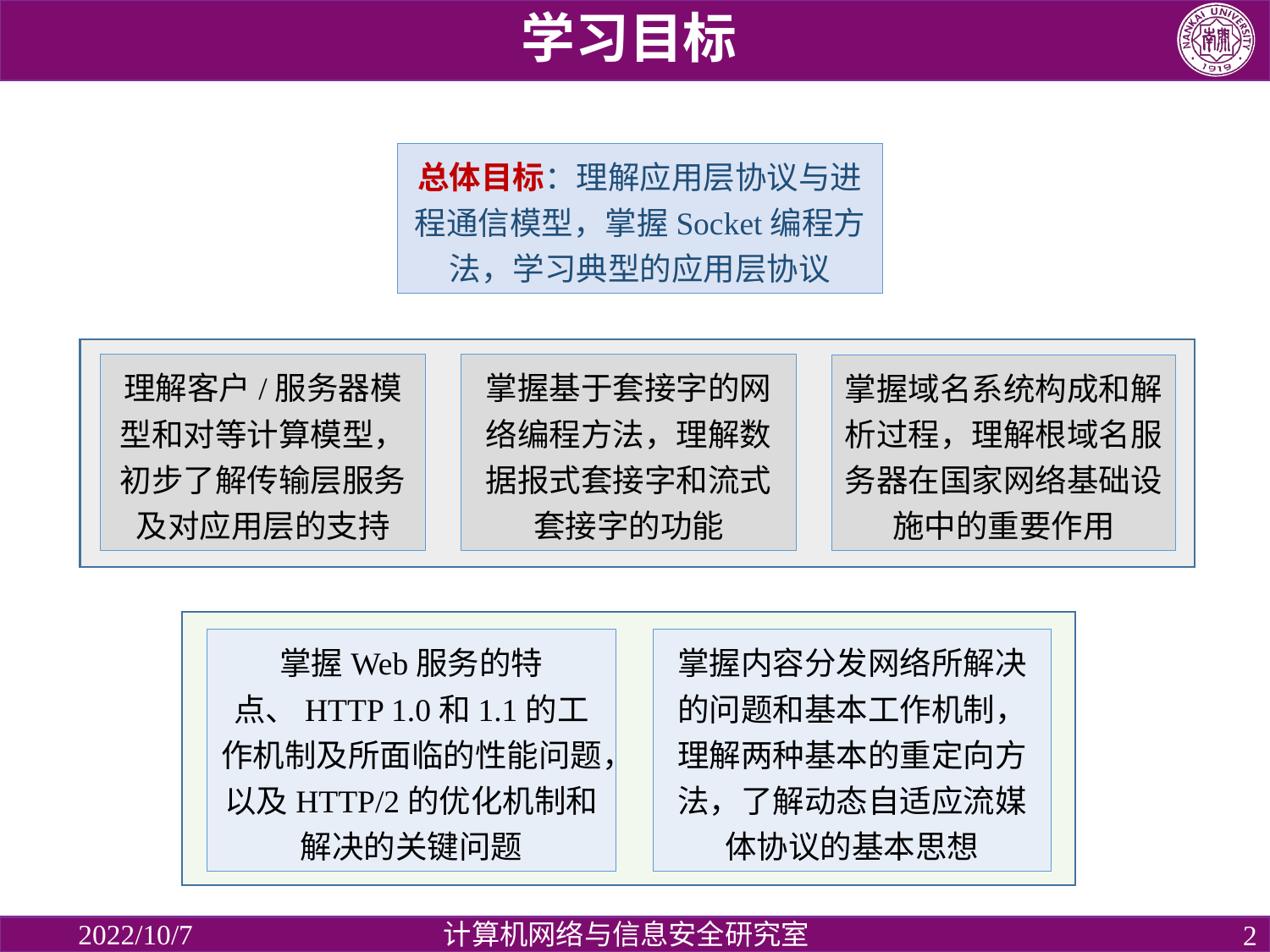

学习目标
总体目标：理解应用层协议与进程通信模型，掌握Socket编程方法，学习典型的应用层协议

掌握基于套接字的网络编程方法，理解数据报式套接字和流式套接字的功能
理解客户/服务器模型和对等计算模型，初步了解传输层服务及对应用层的支持
掌握域名系统构成和解析过程，理解根域名服务器在国家网络基础设施中的重要作用

掌握Web服务的特点、HTTP 1.0和1.1的工作机制及所面临的性能问题，以及HTTP/2的优化机制和解决的关键问题
掌握内容分发网络所解决的问题和基本工作机制，理解两种基本的重定向方法，了解动态自适应流媒体协议的基本思想